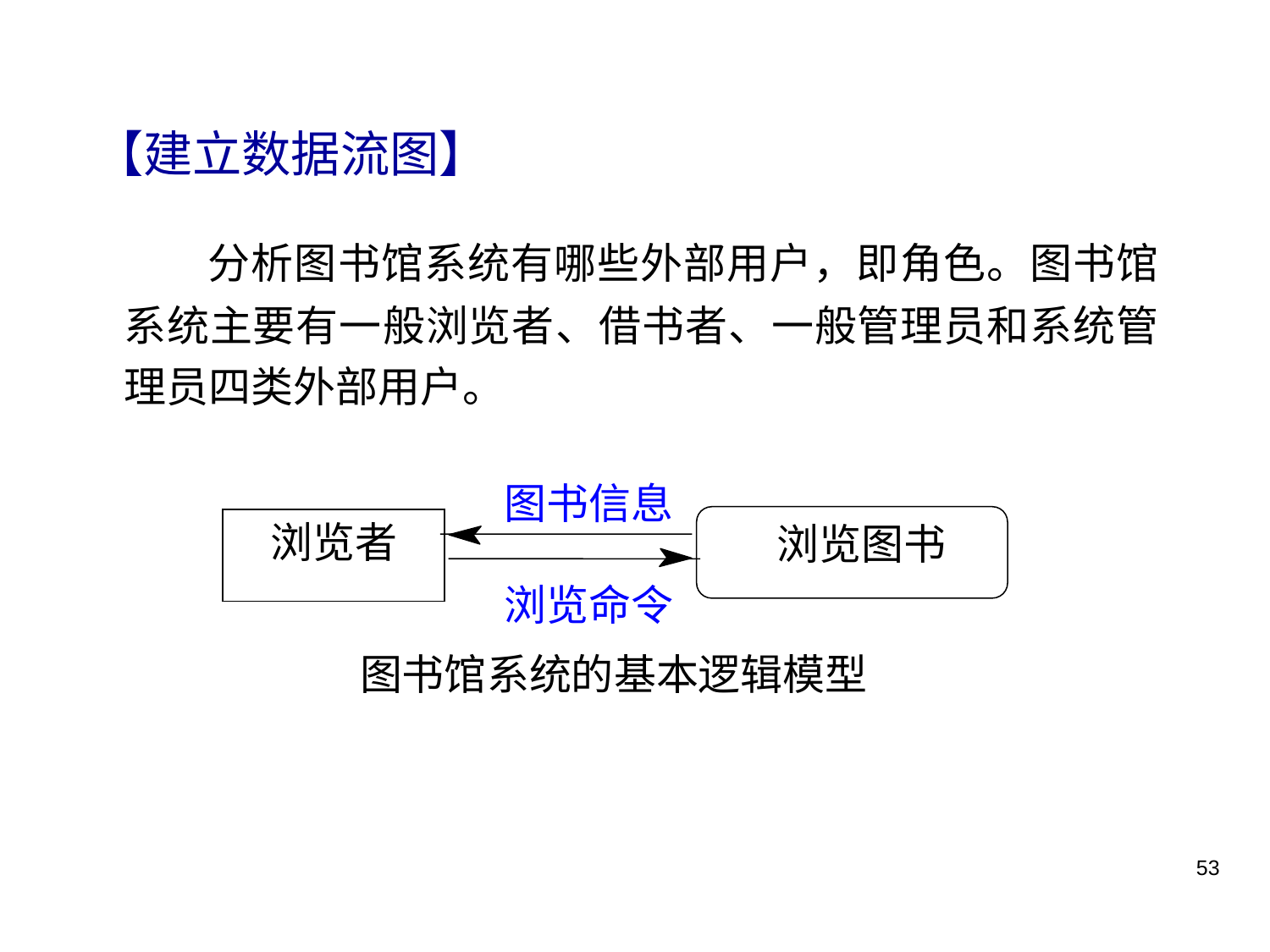

【建立数据流图】

	      分析图书馆系统有哪些外部用户，即角色。图书馆系统主要有一般浏览者、借书者、一般管理员和系统管理员四类外部用户。
图书信息

浏览命令
 浏览图书
浏览者

图书馆系统的基本逻辑模型
53